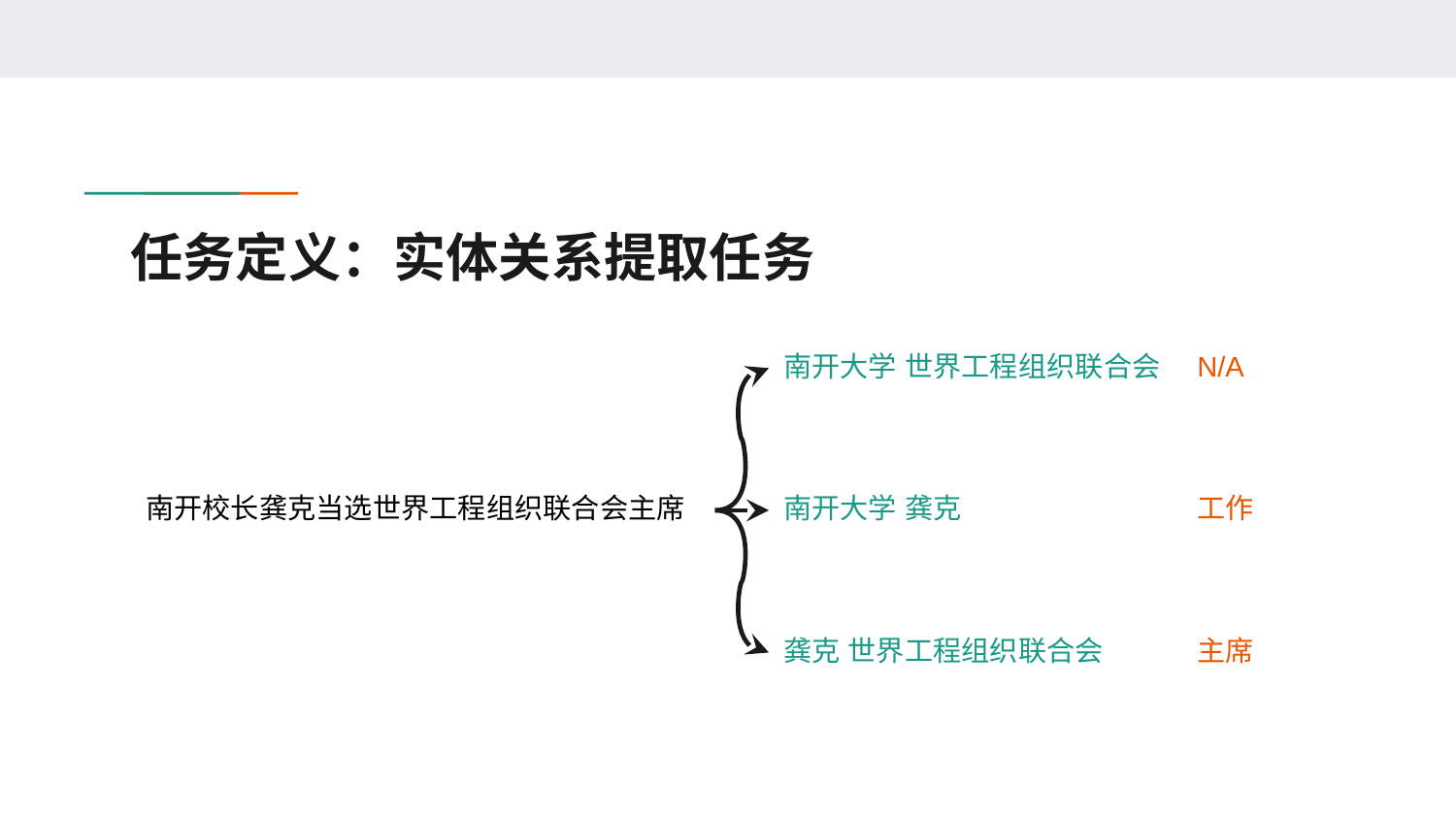

# 任务定义：实体关系提取任务
南开大学 世界工程组织联合会
N/A
南开校长龚克当选世界工程组织联合会主席
南开大学 龚克
工作
龚克 世界工程组织联合会
主席